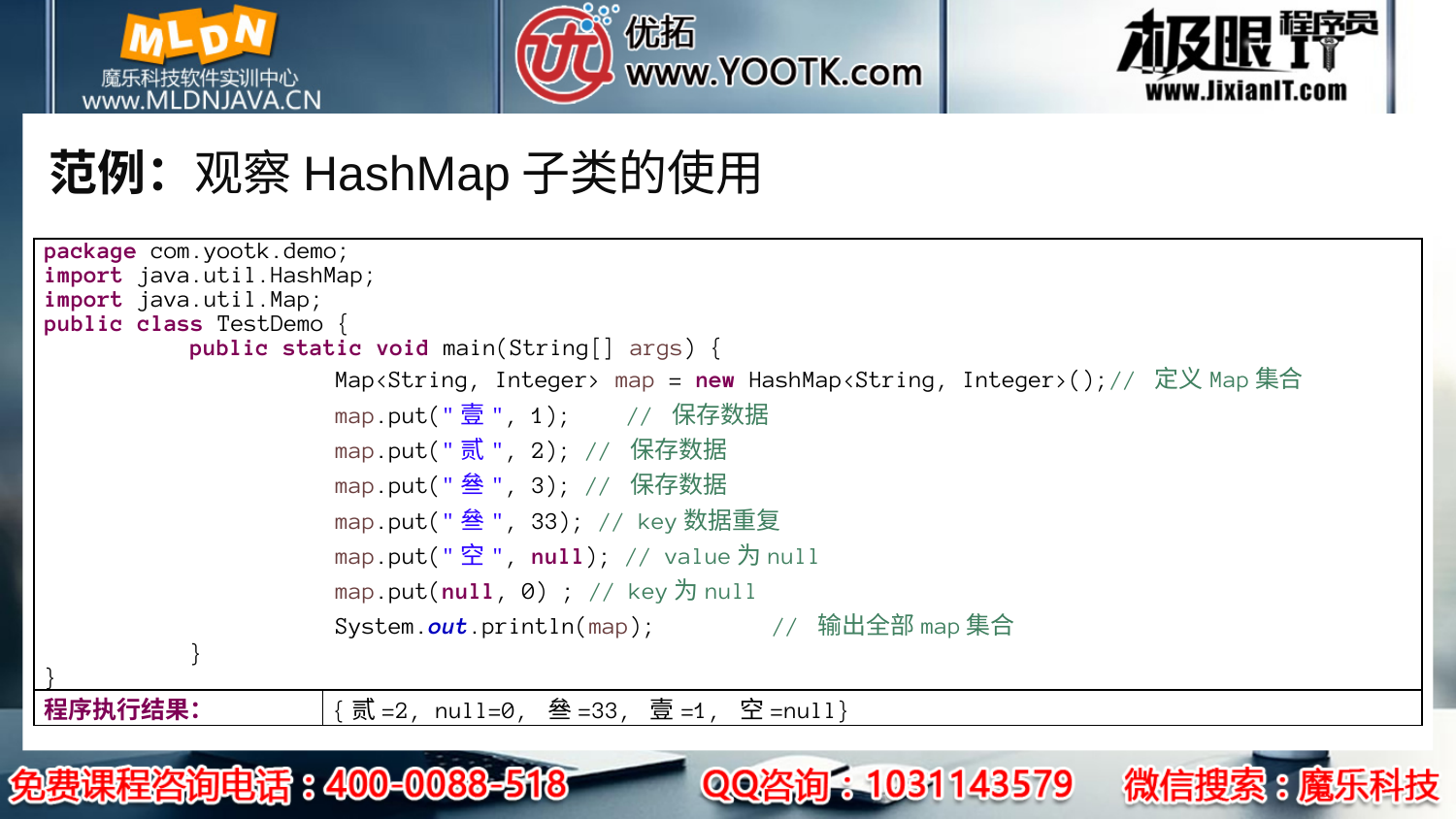

# 范例：观察HashMap子类的使用
| package com.yootk.demo; import java.util.HashMap; import java.util.Map; public class TestDemo { public static void main(String[] args) { Map<String, Integer> map = new HashMap<String, Integer>();// 定义Map集合 map.put("壹", 1); // 保存数据 map.put("贰", 2); // 保存数据 map.put("叄", 3); // 保存数据 map.put("叄", 33); // key数据重复 map.put("空", null); // value为null map.put(null, 0) ; // key为null System.out.println(map); // 输出全部map集合 } } |  |
| --- | --- |
| 程序执行结果： | {贰=2, null=0, 叄=33, 壹=1, 空=null} |